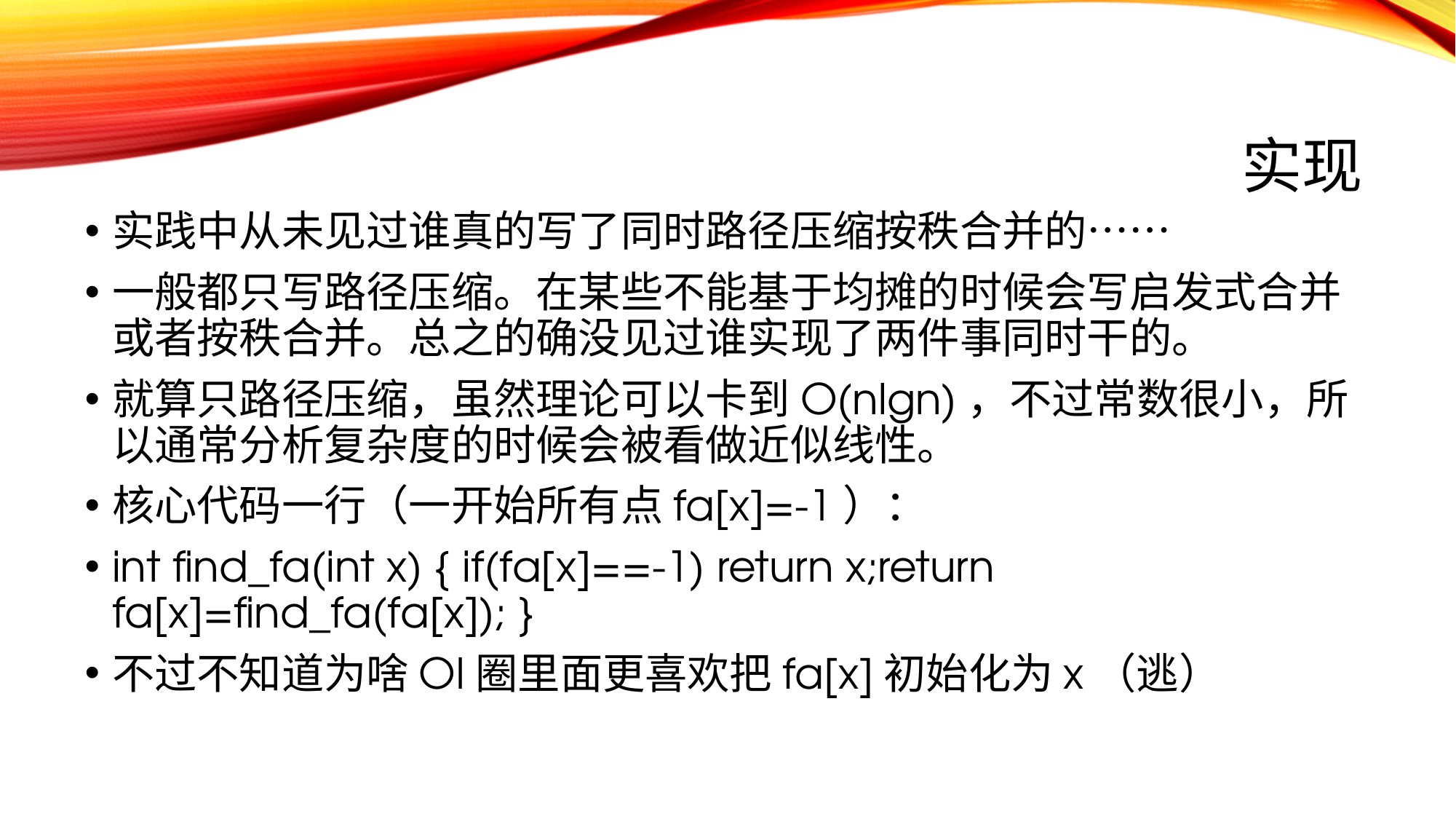

# 实现
实践中从未见过谁真的写了同时路径压缩按秩合并的……
一般都只写路径压缩。在某些不能基于均摊的时候会写启发式合并或者按秩合并。总之的确没见过谁实现了两件事同时干的。
就算只路径压缩，虽然理论可以卡到O(nlgn)，不过常数很小，所以通常分析复杂度的时候会被看做近似线性。
核心代码一行（一开始所有点fa[x]=-1）：
int find_fa(int x) { if(fa[x]==-1) return x;return fa[x]=find_fa(fa[x]); }
不过不知道为啥OI圈里面更喜欢把fa[x]初始化为x（逃）